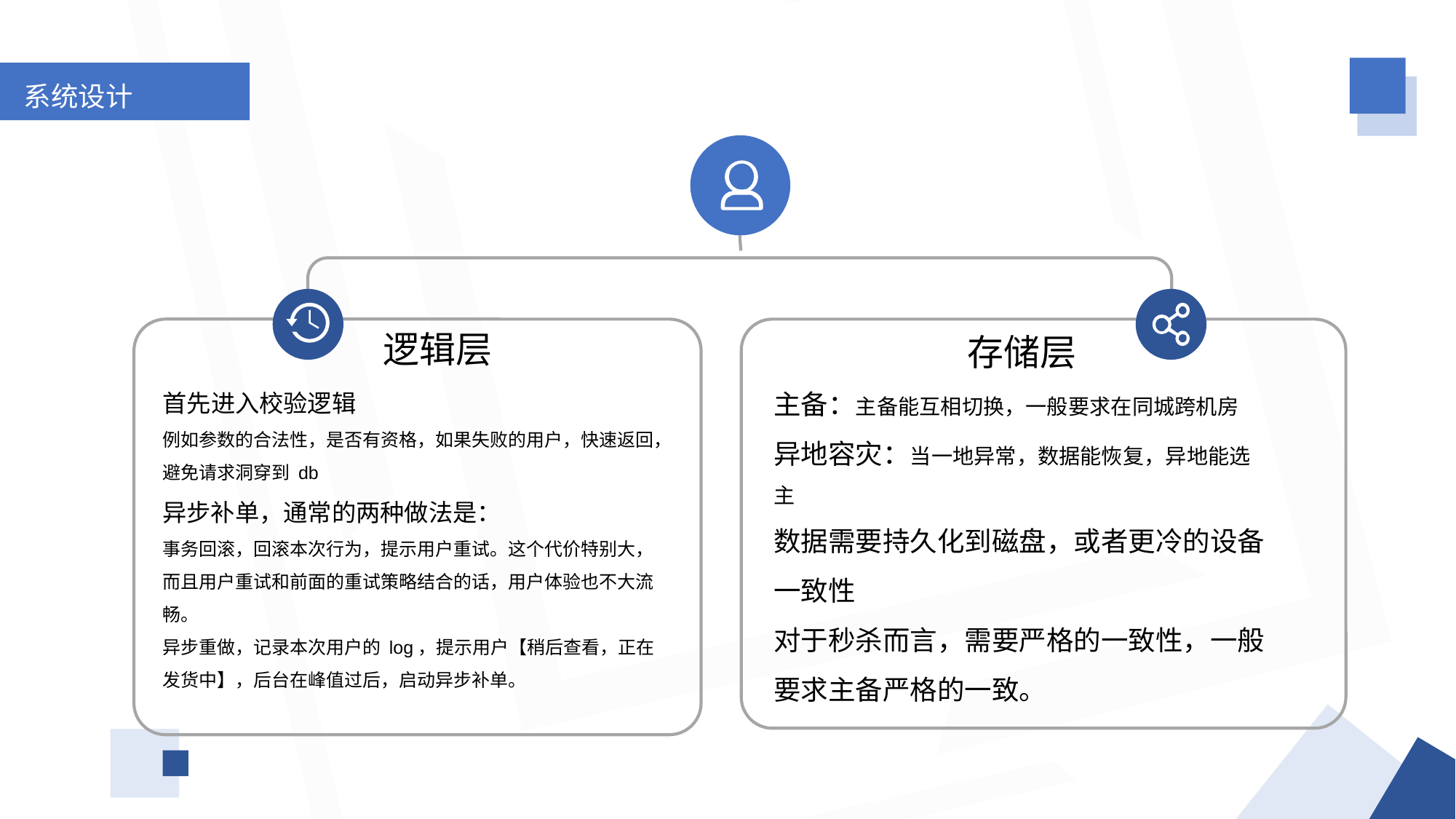

系统设计

逻辑层
存储层
主备：主备能互相切换，一般要求在同城跨机房
异地容灾：当一地异常，数据能恢复，异地能选主
数据需要持久化到磁盘，或者更冷的设备
一致性
对于秒杀而言，需要严格的一致性，一般要求主备严格的一致。
首先进入校验逻辑
例如参数的合法性，是否有资格，如果失败的用户，快速返回，避免请求洞穿到 db
异步补单，通常的两种做法是：
事务回滚，回滚本次行为，提示用户重试。这个代价特别大，而且用户重试和前面的重试策略结合的话，用户体验也不大流畅。
异步重做，记录本次用户的 log，提示用户【稍后查看，正在发货中】，后台在峰值过后，启动异步补单。